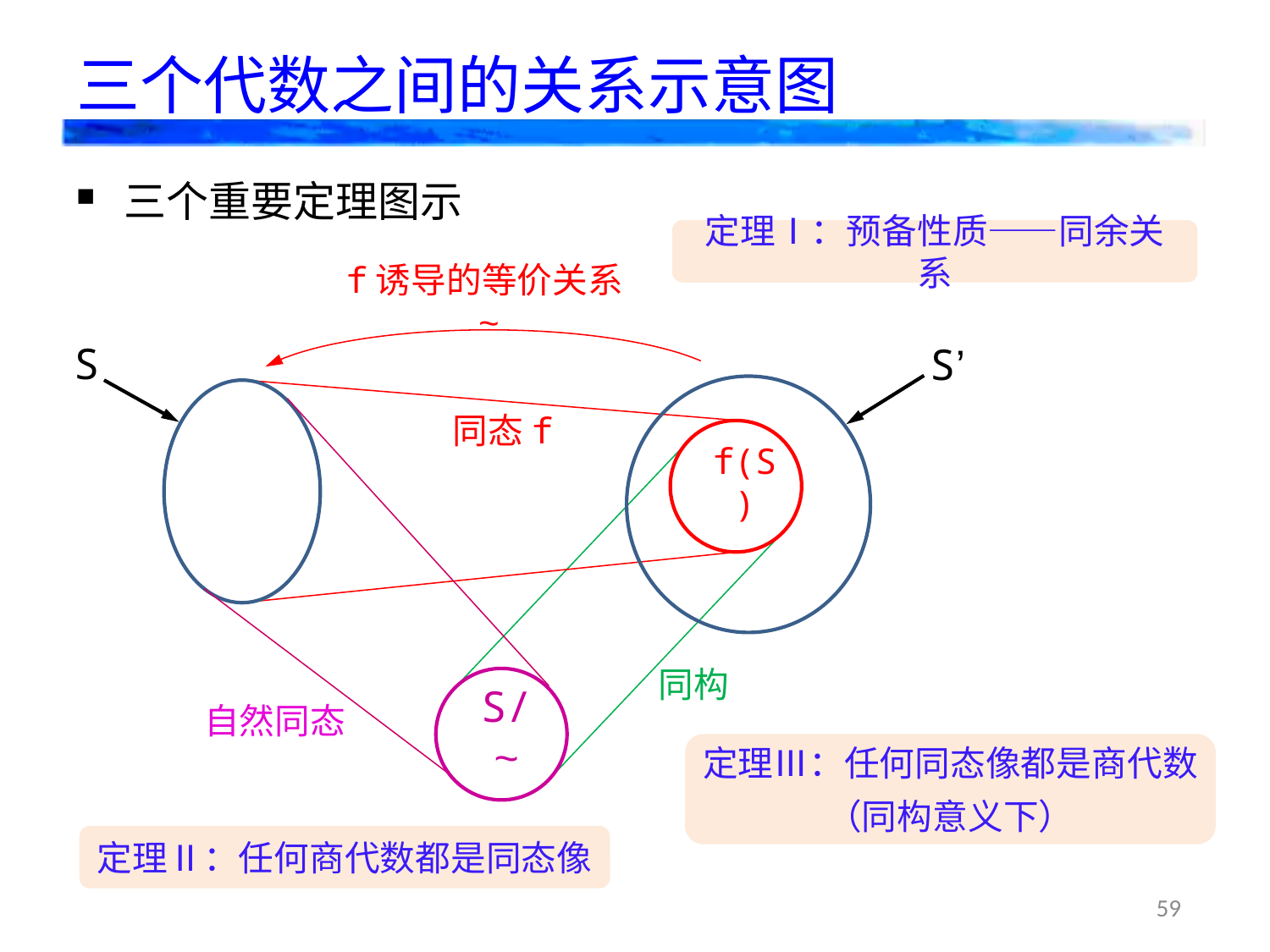

# 三个代数之间的关系示意图
三个重要定理图示
定理Ⅰ：预备性质——同余关系
f诱导的等价关系~

S

S’

同态f
f(S)

自然同态

S/~
同构
定理Ⅲ：任何同态像都是商代数
（同构意义下）
定理Ⅱ：任何商代数都是同态像
59